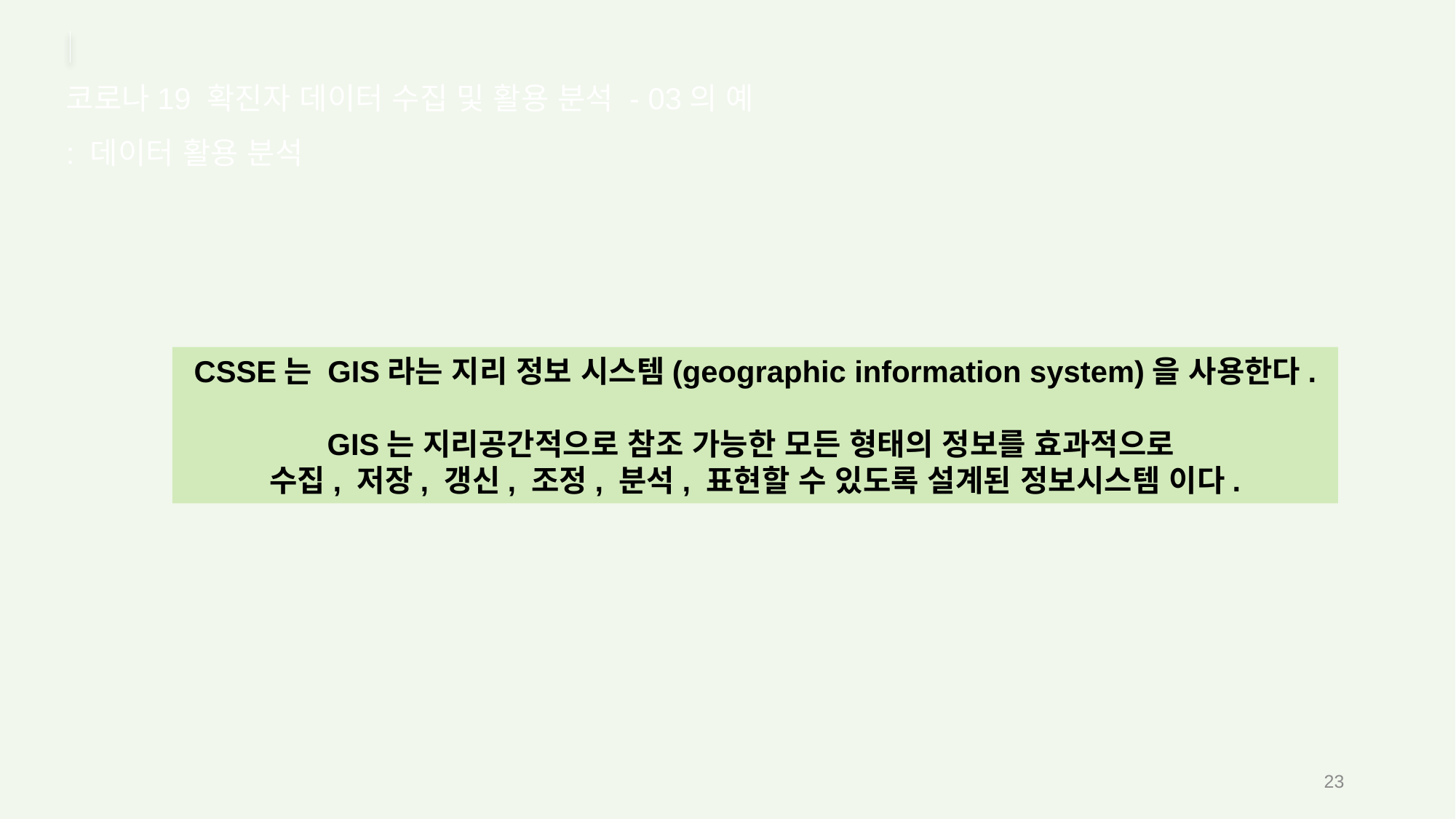

코로나19 확진자 데이터 수집 및 활용 분석 - 03의 예
: 데이터 활용 분석
CSSE는 GIS라는 지리 정보 시스템(geographic information system)을 사용한다.

GIS는 지리공간적으로 참조 가능한 모든 형태의 정보를 효과적으로
수집, 저장, 갱신, 조정, 분석, 표현할 수 있도록 설계된 정보시스템 이다.
23